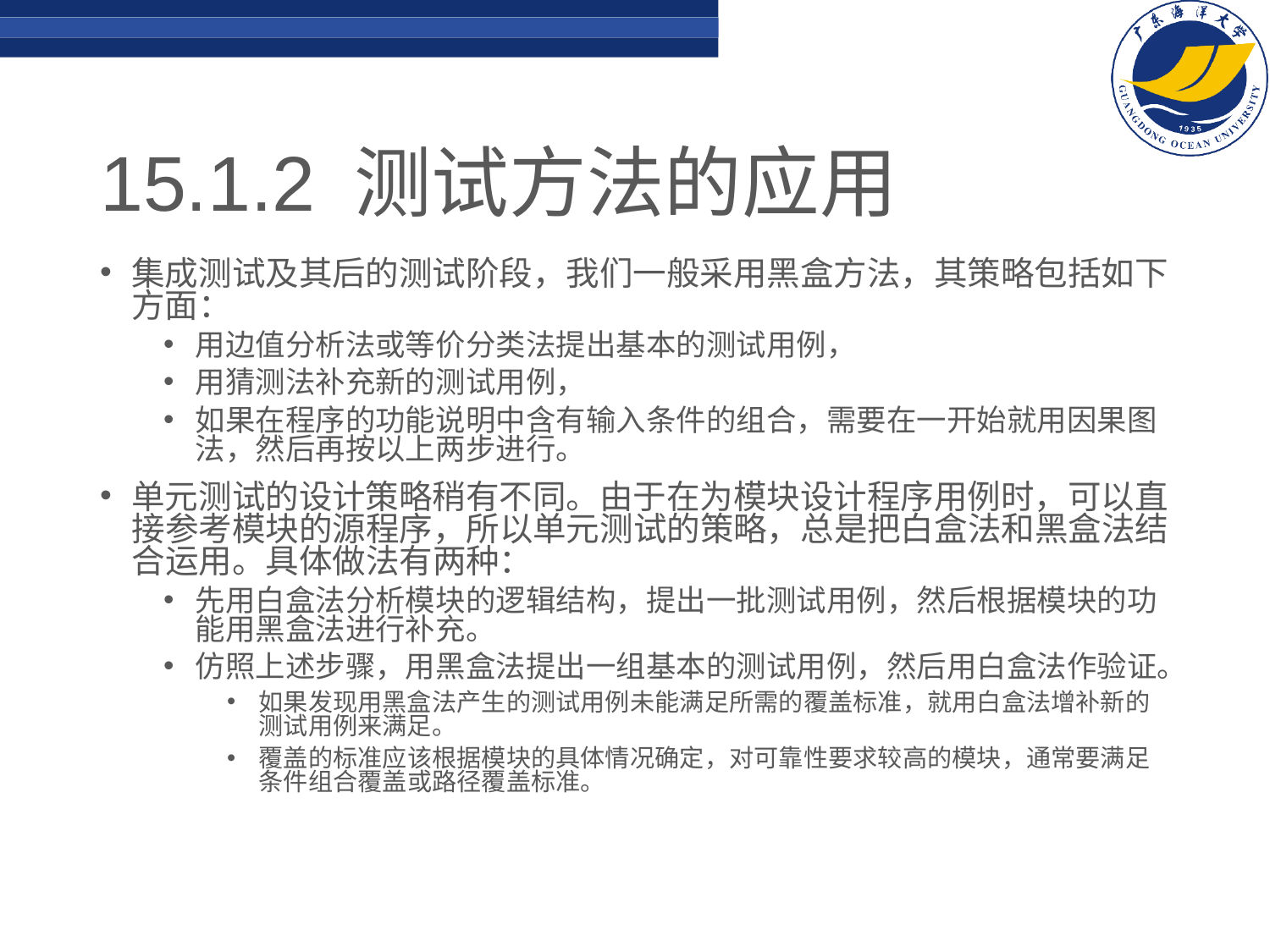

# 15.1.2	测试方法的应用
集成测试及其后的测试阶段，我们一般采用黑盒方法，其策略包括如下方面：
用边值分析法或等价分类法提出基本的测试用例，
用猜测法补充新的测试用例，
如果在程序的功能说明中含有输入条件的组合，需要在一开始就用因果图法，然后再按以上两步进行。
单元测试的设计策略稍有不同。由于在为模块设计程序用例时，可以直接参考模块的源程序，所以单元测试的策略，总是把白盒法和黑盒法结合运用。具体做法有两种：
先用白盒法分析模块的逻辑结构，提出一批测试用例，然后根据模块的功能用黑盒法进行补充。
仿照上述步骤，用黑盒法提出一组基本的测试用例，然后用白盒法作验证。
如果发现用黑盒法产生的测试用例未能满足所需的覆盖标准，就用白盒法增补新的测试用例来满足。
覆盖的标准应该根据模块的具体情况确定，对可靠性要求较高的模块，通常要满足条件组合覆盖或路径覆盖标准。
8